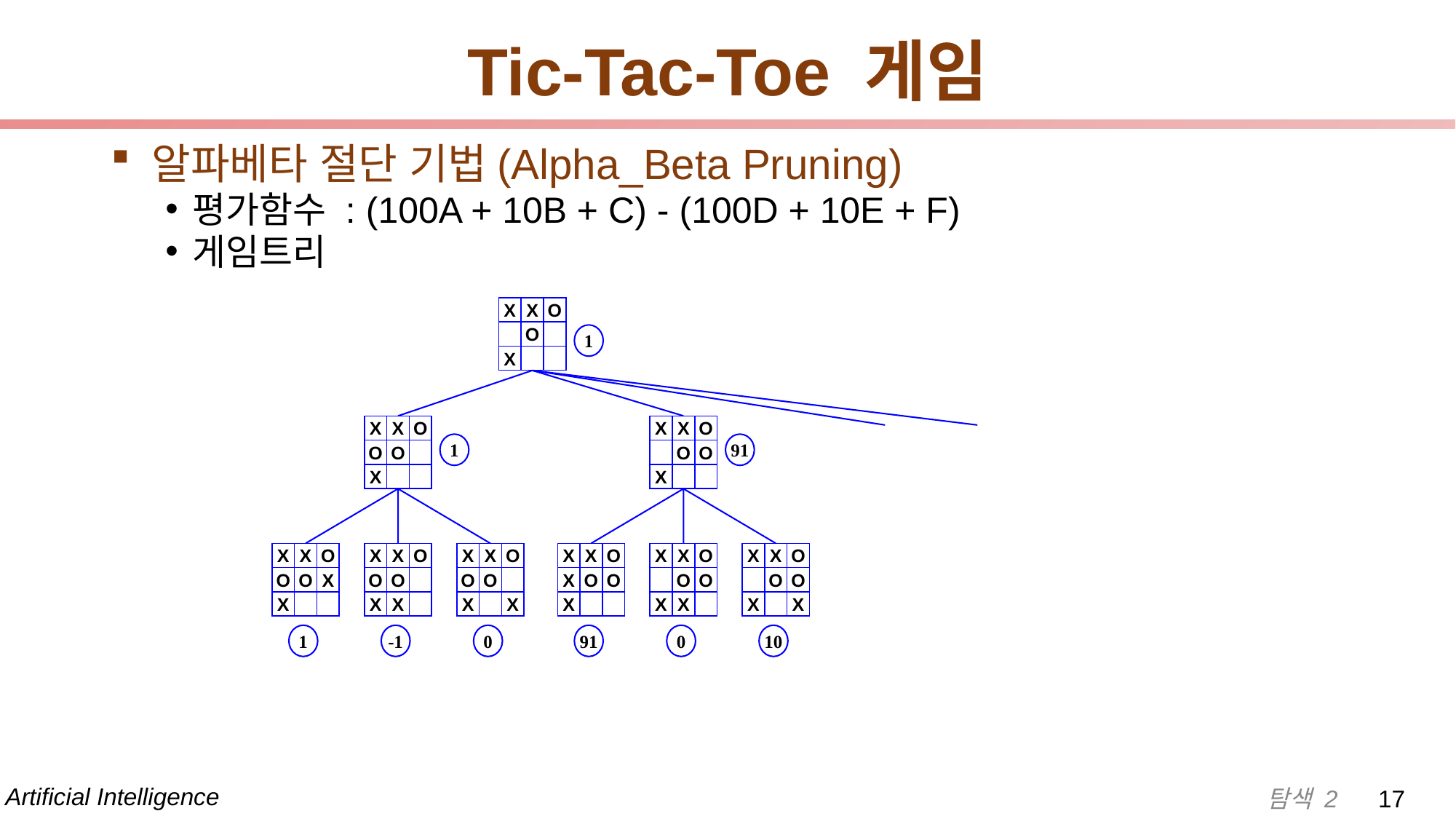

# Tic-Tac-Toe 게임
알파베타 절단 기법(Alpha_Beta Pruning)
평가함수 : (100A + 10B + C) - (100D + 10E + F)
게임트리
X
X
O

O

X

1

X
X
O
O
O

X

X
X
O

O
O
X

1
91

X
X
O
O
O
X
X

X
X
O
X
X
O
O
O

X

X
X
X
O
X
O
O
X

X
X
O
X
X
O

O
O
X

X
O
O

O
O
X
X

X
X

1
-1
0
91
0
10